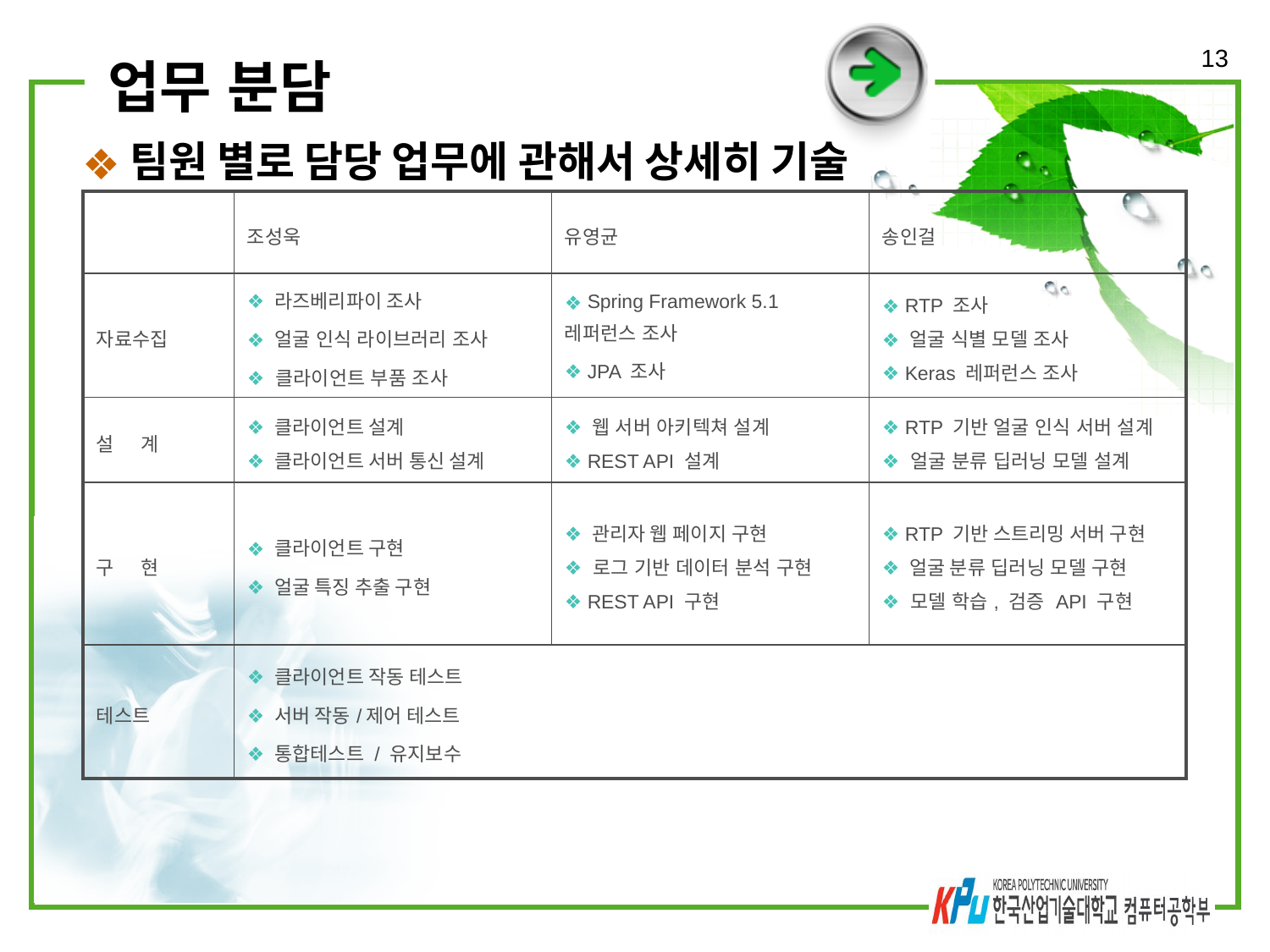

13
# 업무 분담
팀원 별로 담당 업무에 관해서 상세히 기술

|  | 조성욱 | 유영균 | 송인걸 |
| --- | --- | --- | --- |
| 자료수집 | 라즈베리파이 조사 얼굴 인식 라이브러리 조사 클라이언트 부품 조사 | Spring Framework 5.1 레퍼런스 조사 JPA 조사 | RTP 조사 얼굴 식별 모델 조사 Keras 레퍼런스 조사 |
| 설 계 | 클라이언트 설계 클라이언트 서버 통신 설계 | 웹 서버 아키텍쳐 설계 REST API 설계 | RTP 기반 얼굴 인식 서버 설계 얼굴 분류 딥러닝 모델 설계 |
| 구 현 | 클라이언트 구현 얼굴 특징 추출 구현 | 관리자 웹 페이지 구현 로그 기반 데이터 분석 구현 REST API 구현 | RTP 기반 스트리밍 서버 구현 얼굴 분류 딥러닝 모델 구현 모델 학습, 검증 API 구현 |
| 테스트 | 클라이언트 작동 테스트 서버 작동/제어 테스트 통합테스트 / 유지보수 |  |  |